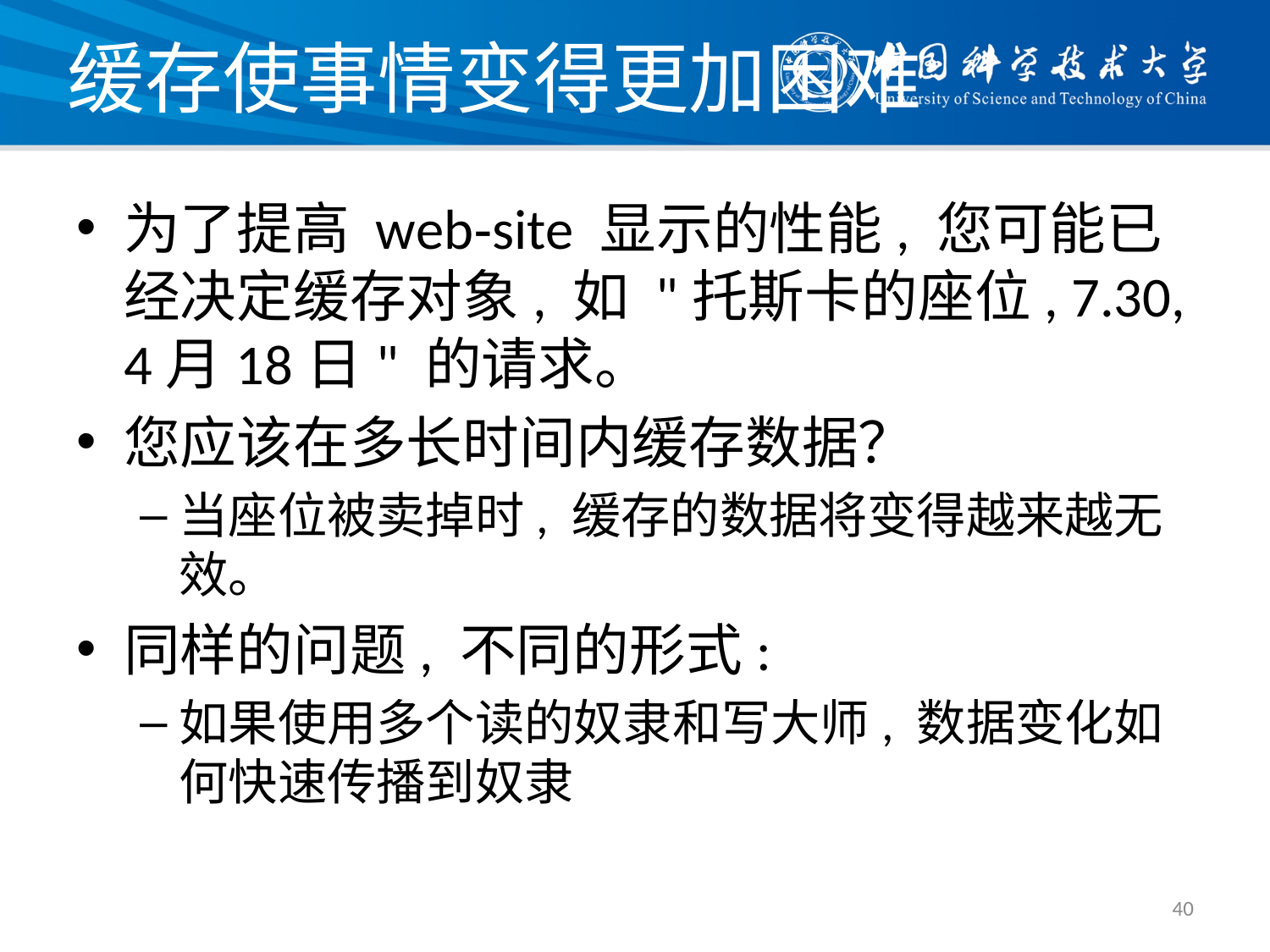

# 缓存使事情变得更加困难
为了提高 web‐site 显示的性能, 您可能已经决定缓存对象, 如 "托斯卡的座位, 7.30, 4月18日" 的请求。
您应该在多长时间内缓存数据？
当座位被卖掉时, 缓存的数据将变得越来越无效。
同样的问题, 不同的形式:
如果使用多个读的奴隶和写大师, 数据变化如何快速传播到奴隶
40